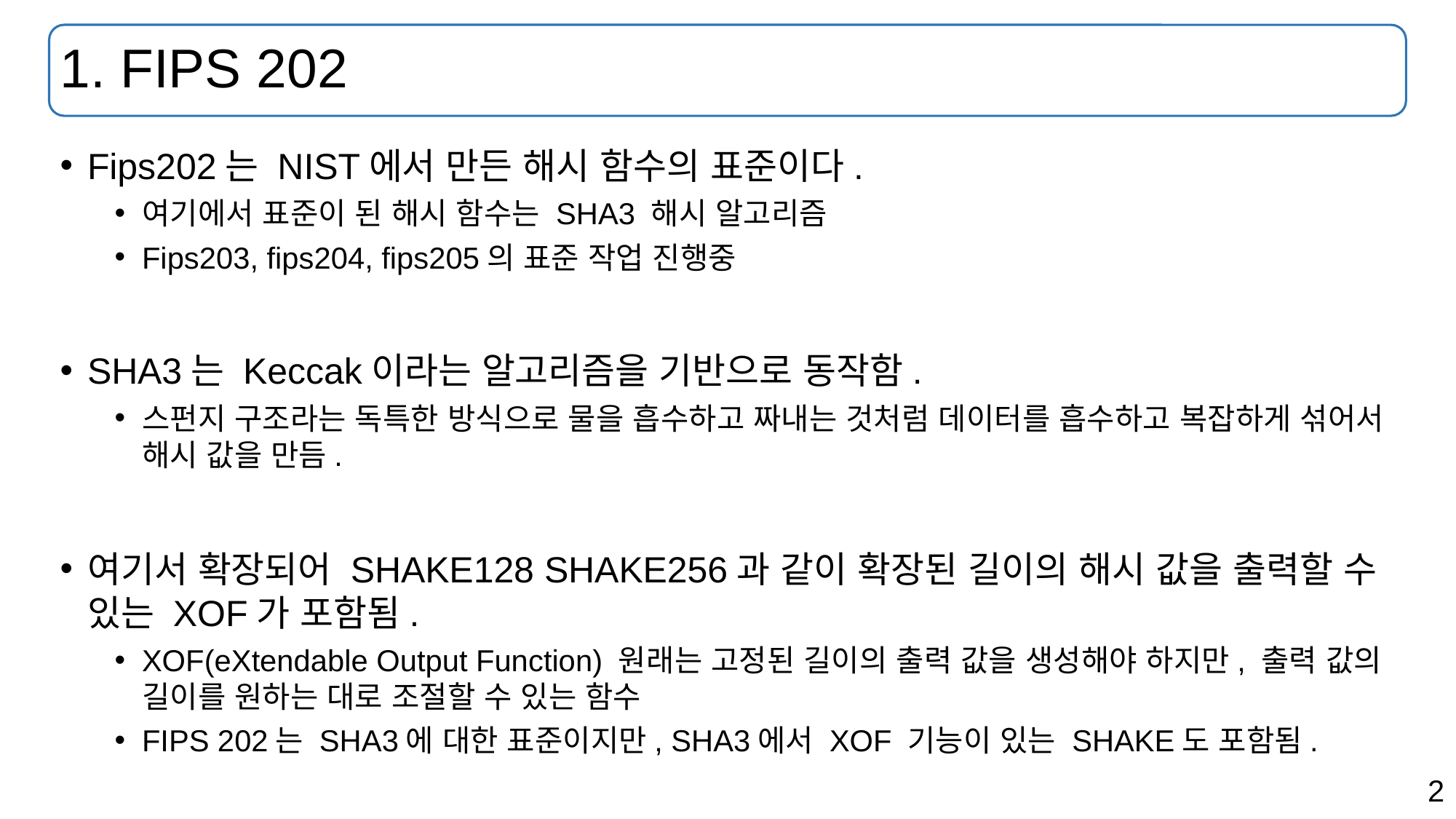

# 1. FIPS 202
Fips202는 NIST에서 만든 해시 함수의 표준이다.
여기에서 표준이 된 해시 함수는 SHA3 해시 알고리즘
Fips203, fips204, fips205의 표준 작업 진행중

SHA3는 Keccak이라는 알고리즘을 기반으로 동작함.
스펀지 구조라는 독특한 방식으로 물을 흡수하고 짜내는 것처럼 데이터를 흡수하고 복잡하게 섞어서 해시 값을 만듬.

여기서 확장되어 SHAKE128 SHAKE256과 같이 확장된 길이의 해시 값을 출력할 수 있는 XOF가 포함됨.
XOF(eXtendable Output Function) 원래는 고정된 길이의 출력 값을 생성해야 하지만, 출력 값의 길이를 원하는 대로 조절할 수 있는 함수
FIPS 202는 SHA3에 대한 표준이지만, SHA3에서 XOF 기능이 있는 SHAKE도 포함됨.